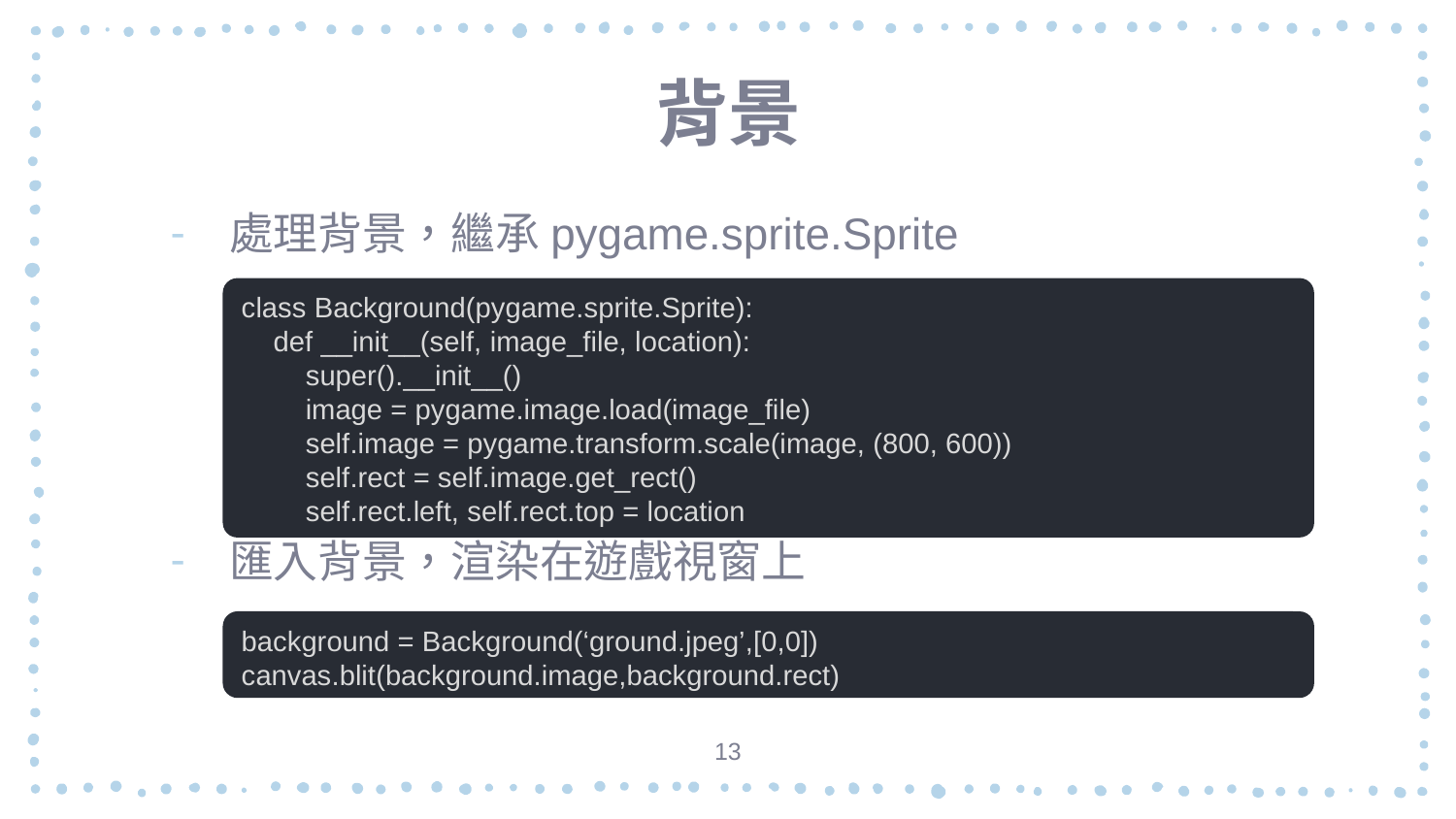

# 背景
處理背景，繼承pygame.sprite.Sprite

匯入背景，渲染在遊戲視窗上

class Background(pygame.sprite.Sprite):
    def __init__(self, image_file, location):
        super().__init__()
        image = pygame.image.load(image_file)
        self.image = pygame.transform.scale(image, (800, 600))
        self.rect = self.image.get_rect()
        self.rect.left, self.rect.top = location
background = Background(‘ground.jpeg’,[0,0])
canvas.blit(background.image,background.rect)
13